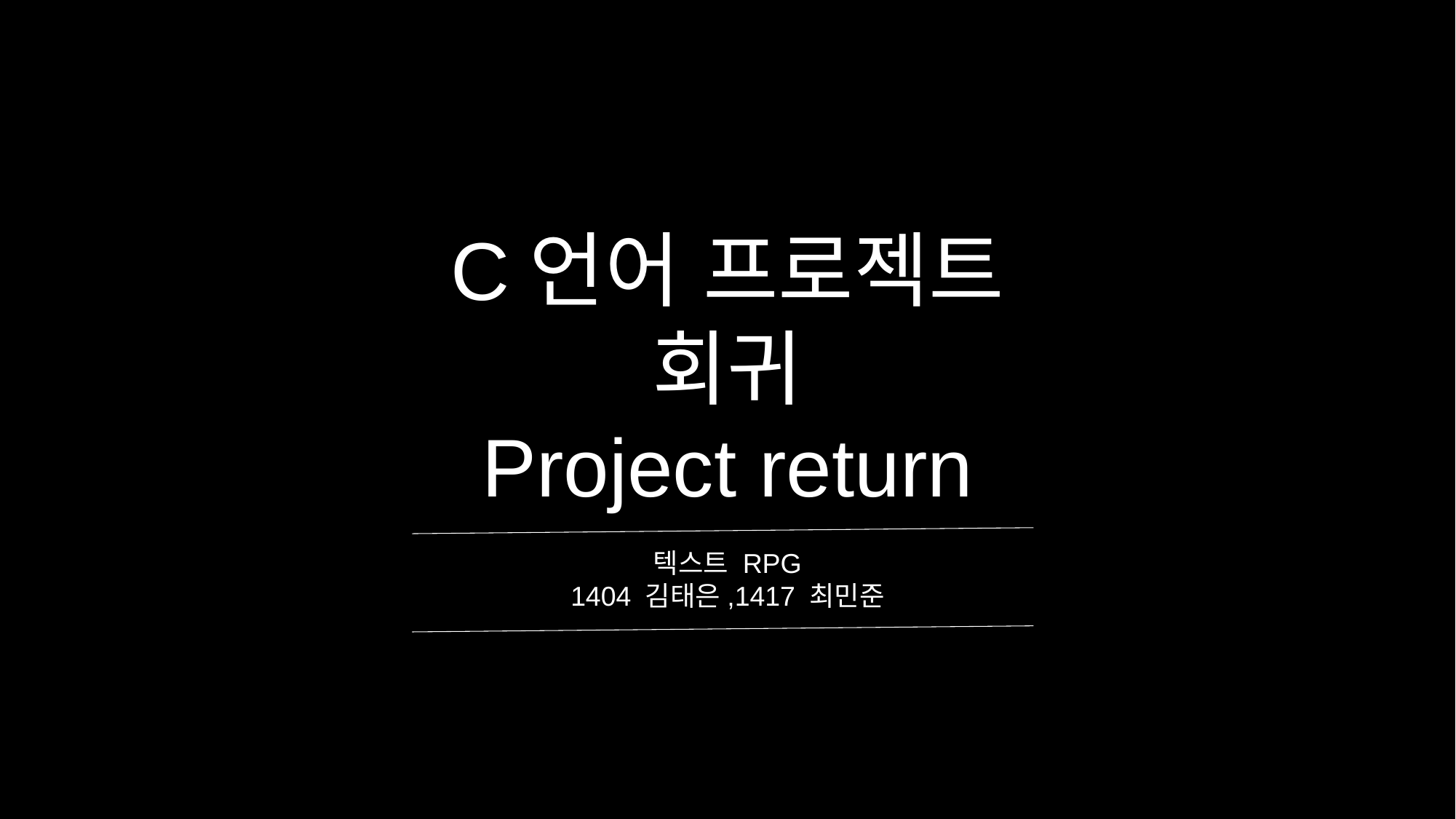

팀원 소개
C언어 프로젝트
회귀
Project return
텍스트 RPG
1404 김태은,1417 최민준